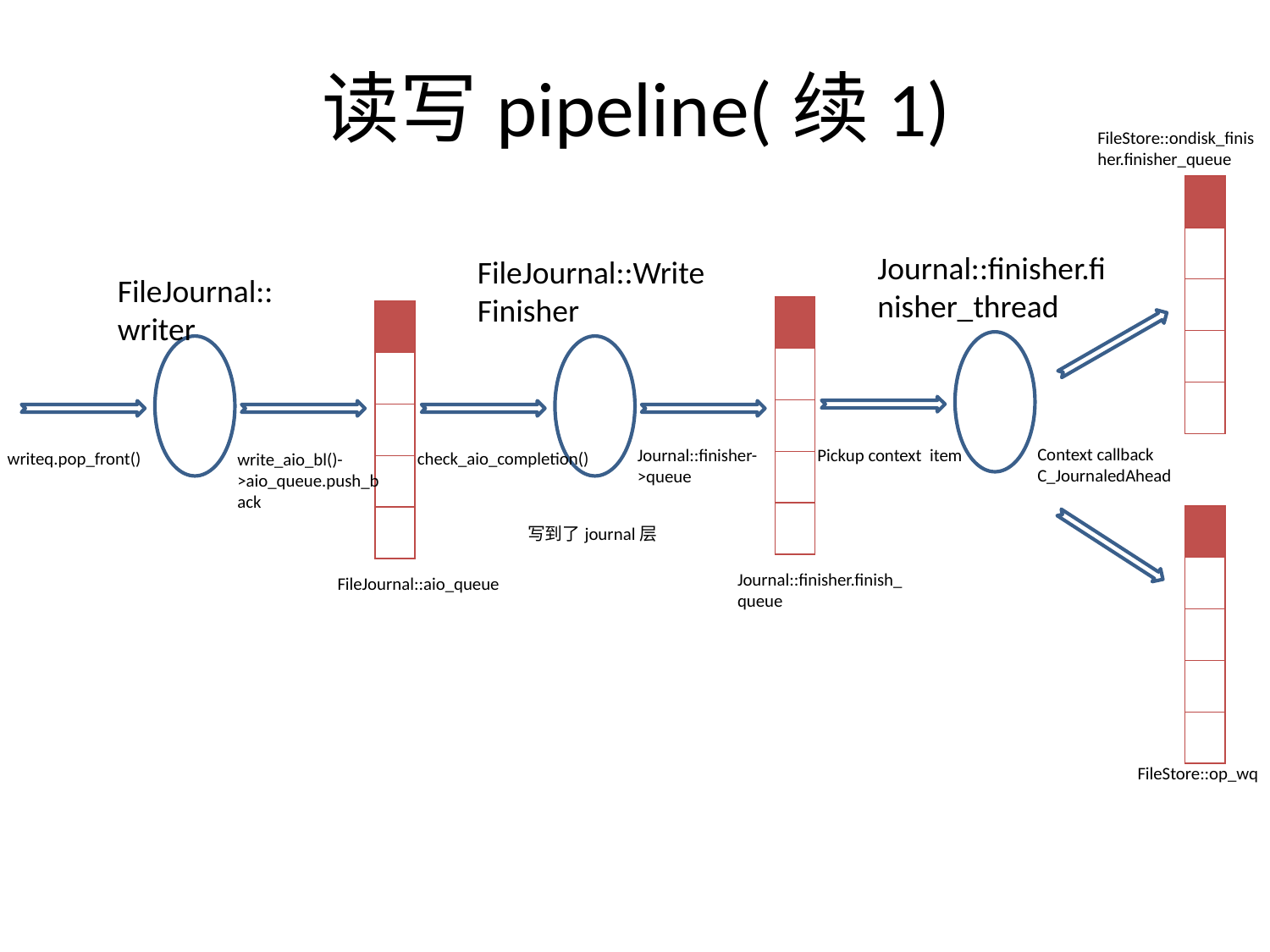

# 读写pipeline(续1)
FileStore::ondisk_finisher.finisher_queue
|  |
| --- |
|  |
|  |
|  |
|  |
Journal::finisher.finisher_thread
FileJournal::WriteFinisher
FileJournal::writer
|  |
| --- |
|  |
|  |
|  |
|  |
|  |
| --- |
|  |
|  |
|  |
|  |

Context callback C_JournaledAhead
Pickup context  item
Journal::finisher->queue
writeq.pop_front()
check_aio_completion()
write_aio_bl()->aio_queue.push_back
|  |
| --- |
|  |
|  |
|  |
|  |
写到了journal层

Journal::finisher.finish_queue
FileJournal::aio_queue
FileStore::op_wq